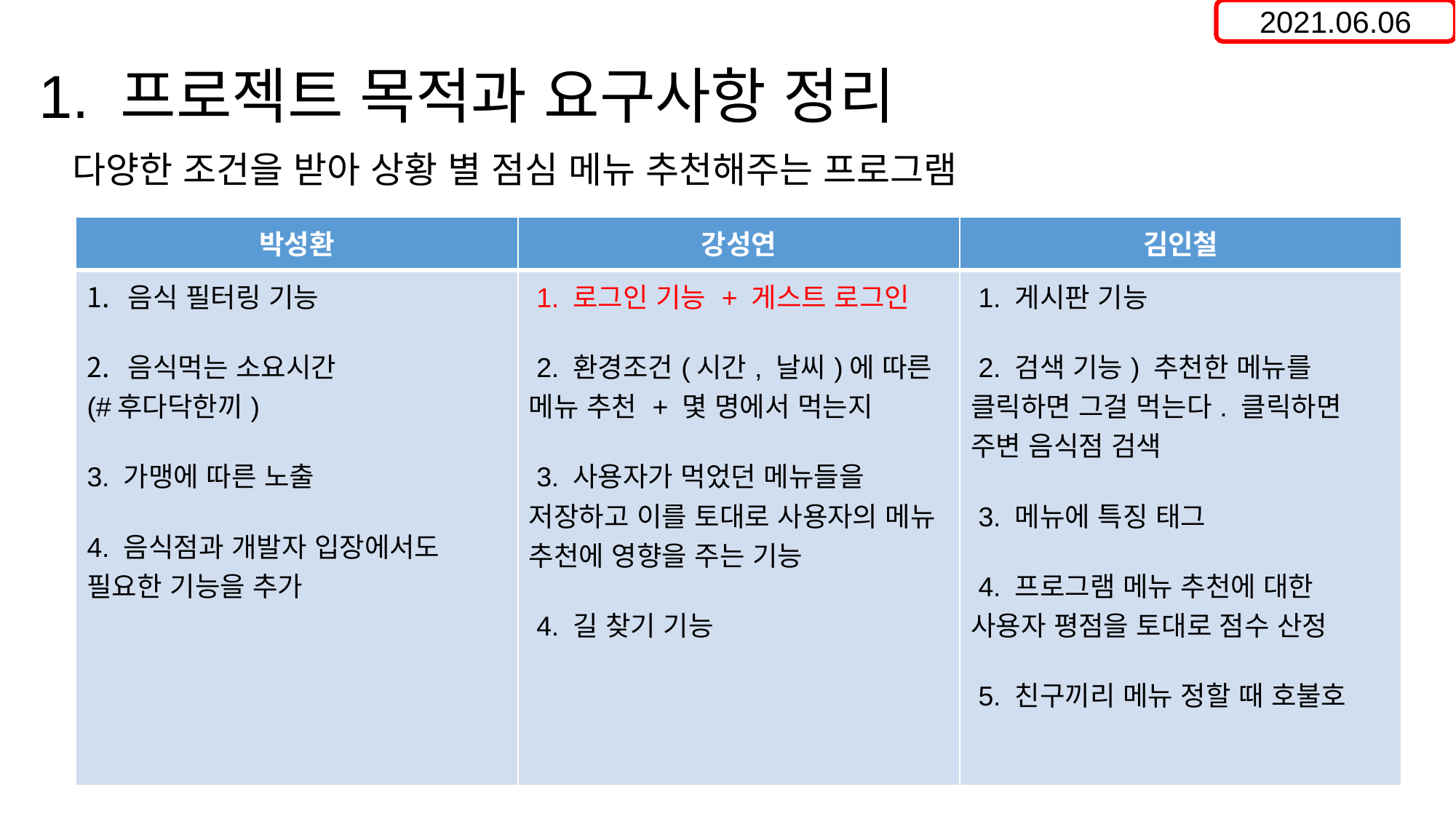

2021.06.06
1. 프로젝트 목적과 요구사항 정리
 다양한 조건을 받아 상황 별 점심 메뉴 추천해주는 프로그램
| 박성환 | 강성연 | 김인철 |
| --- | --- | --- |
| 음식 필터링 기능 음식먹는 소요시간 (#후다닥한끼) 3. 가맹에 따른 노출 4. 음식점과 개발자 입장에서도 필요한 기능을 추가 | 1. 로그인 기능 + 게스트 로그인 2. 환경조건(시간, 날씨)에 따른 메뉴 추천 + 몇 명에서 먹는지 3. 사용자가 먹었던 메뉴들을 저장하고 이를 토대로 사용자의 메뉴 추천에 영향을 주는 기능 4. 길 찾기 기능 | 1. 게시판 기능 2. 검색 기능) 추천한 메뉴를 클릭하면 그걸 먹는다. 클릭하면 주변 음식점 검색 3. 메뉴에 특징 태그 4. 프로그램 메뉴 추천에 대한 사용자 평점을 토대로 점수 산정 5. 친구끼리 메뉴 정할 때 호불호 |